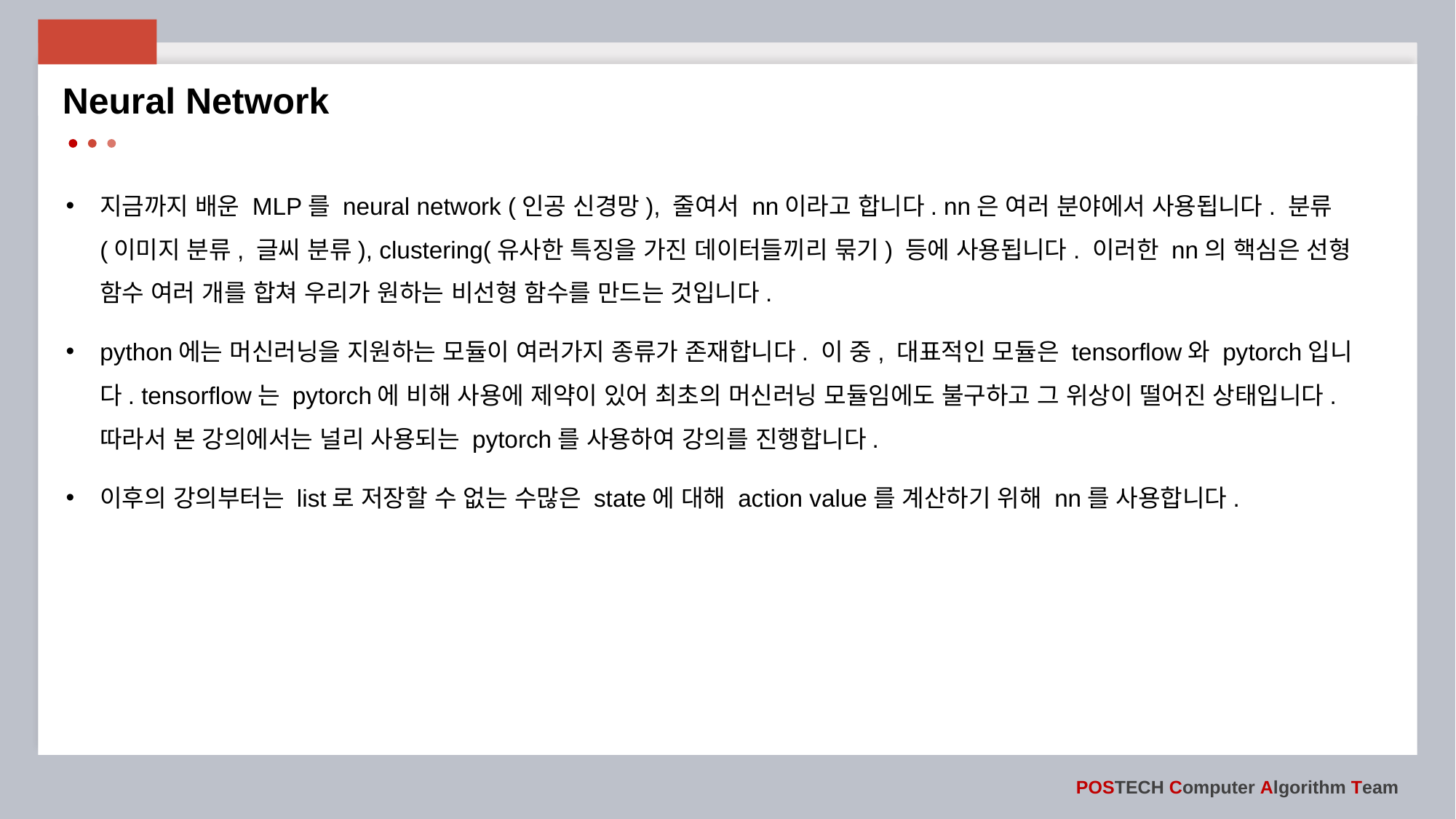

Neural Network
지금까지 배운 MLP를 neural network (인공 신경망), 줄여서 nn이라고 합니다. nn은 여러 분야에서 사용됩니다. 분류 (이미지 분류, 글씨 분류), clustering(유사한 특징을 가진 데이터들끼리 묶기) 등에 사용됩니다. 이러한 nn의 핵심은 선형 함수 여러 개를 합쳐 우리가 원하는 비선형 함수를 만드는 것입니다.
python에는 머신러닝을 지원하는 모듈이 여러가지 종류가 존재합니다. 이 중, 대표적인 모듈은 tensorflow와 pytorch입니다. tensorflow는 pytorch에 비해 사용에 제약이 있어 최초의 머신러닝 모듈임에도 불구하고 그 위상이 떨어진 상태입니다. 따라서 본 강의에서는 널리 사용되는 pytorch를 사용하여 강의를 진행합니다.
이후의 강의부터는 list로 저장할 수 없는 수많은 state에 대해 action value를 계산하기 위해 nn를 사용합니다.